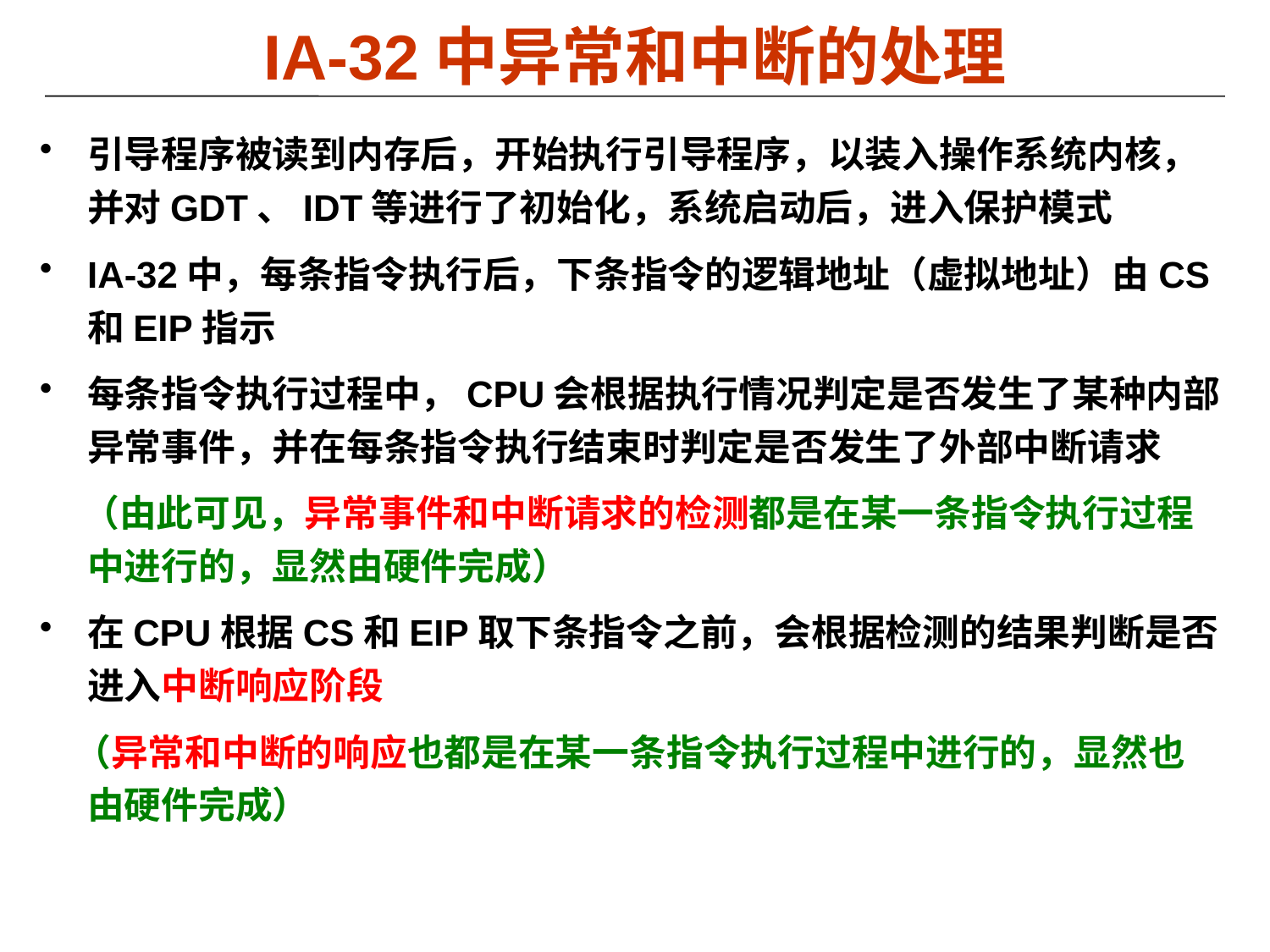

# IA-32中异常和中断的处理
引导程序被读到内存后，开始执行引导程序，以装入操作系统内核，并对GDT、IDT等进行了初始化，系统启动后，进入保护模式
IA-32中，每条指令执行后，下条指令的逻辑地址（虚拟地址）由CS和EIP指示
每条指令执行过程中，CPU会根据执行情况判定是否发生了某种内部异常事件，并在每条指令执行结束时判定是否发生了外部中断请求
    （由此可见，异常事件和中断请求的检测都是在某一条指令执行过程中进行的，显然由硬件完成）
在CPU根据CS和EIP取下条指令之前，会根据检测的结果判断是否进入中断响应阶段
   （异常和中断的响应也都是在某一条指令执行过程中进行的，显然也由硬件完成）